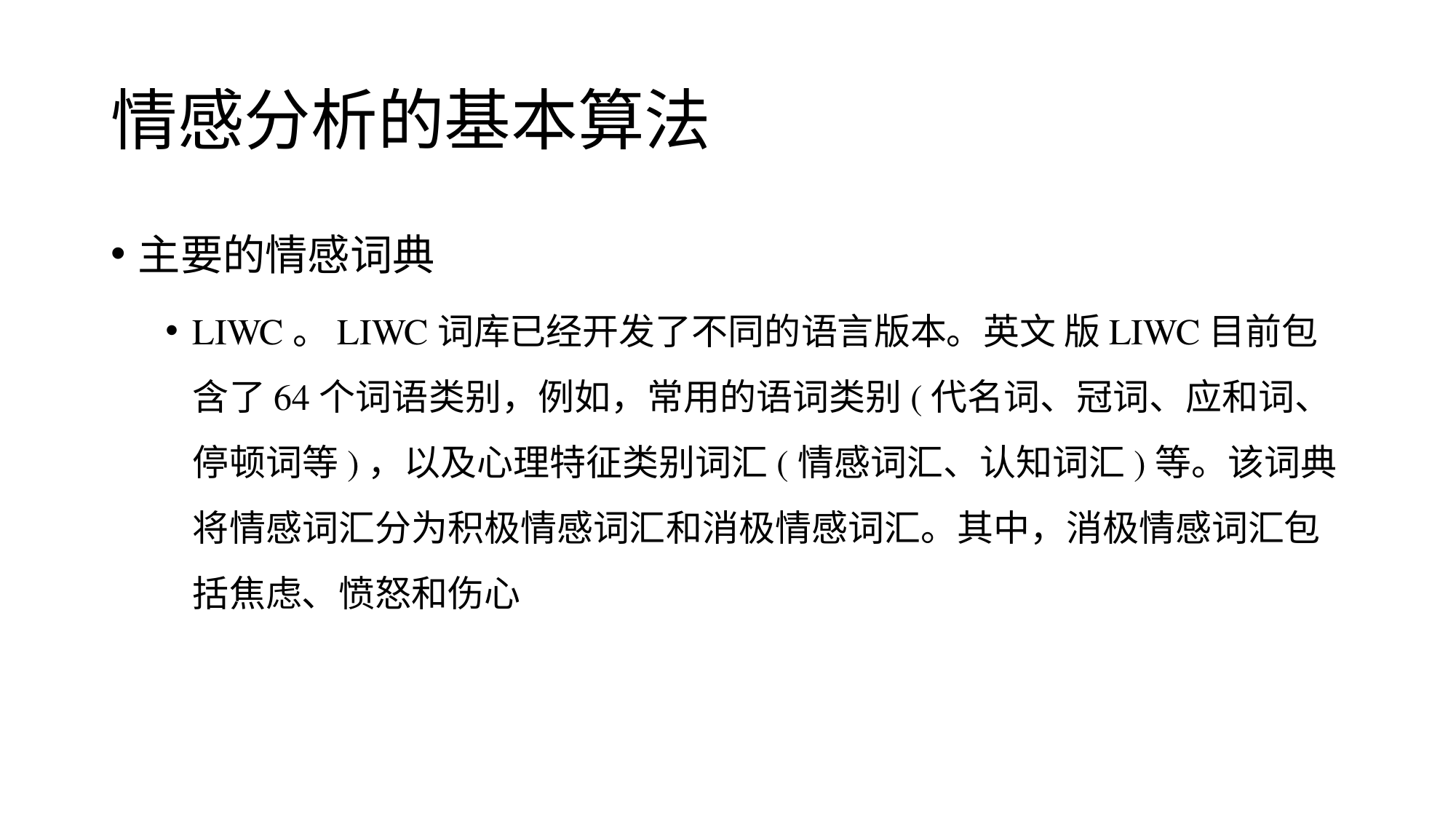

# 情感分析的基本算法
主要的情感词典
LIWC。LIWC词库已经开发了不同的语言版本。英文 版LIWC目前包含了64个词语类别，例如，常用的语词类别(代名词、冠词、应和词、 停顿词等)，以及心理特征类别词汇(情感词汇、认知词汇)等。该词典将情感词汇分为积极情感词汇和消极情感词汇。其中，消极情感词汇包括焦虑、愤怒和伤心